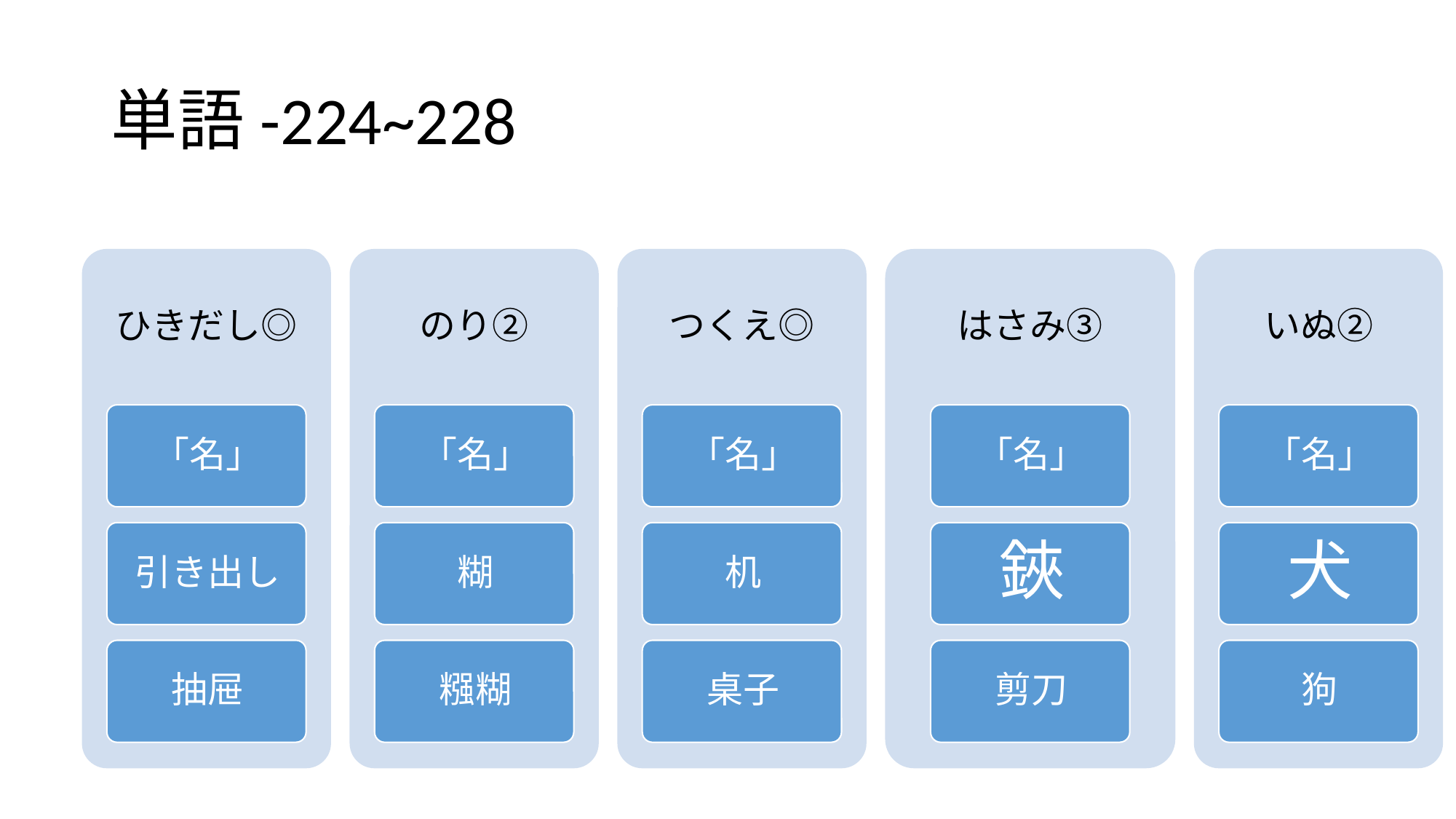

# 単語-224~228
ひきだし◎
「名」
引き出し
抽屉
のり②
「名」
糊
糨糊
つくえ◎
「名」
机
桌子
はさみ③
「名」
鋏
剪刀
いぬ②
「名」
犬
狗